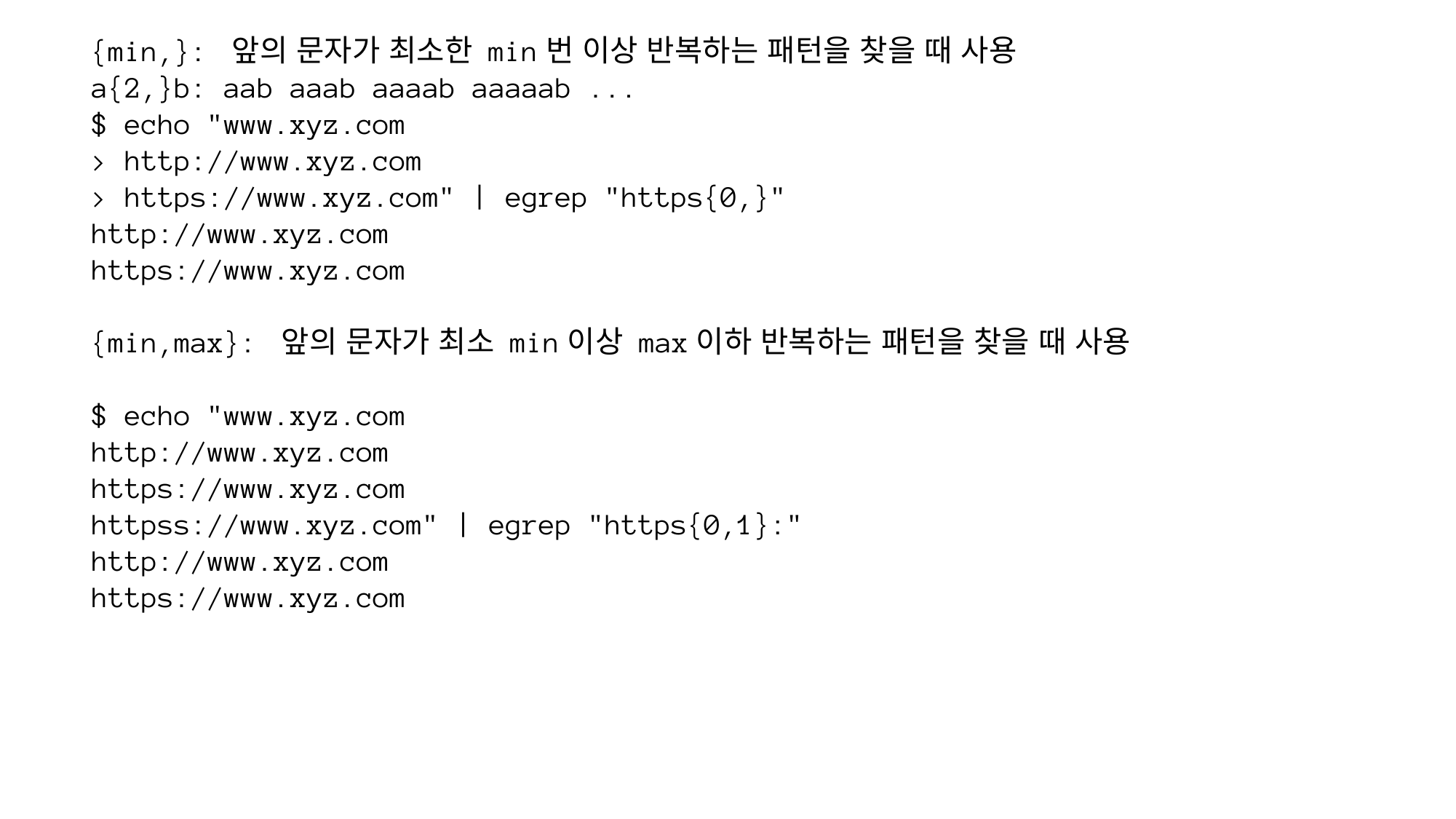

{min,}: 앞의 문자가 최소한 min번 이상 반복하는 패턴을 찾을 때 사용
a{2,}b: aab aaab aaaab aaaaab ...
$ echo "www.xyz.com
> http://www.xyz.com
> https://www.xyz.com" | egrep "https{0,}"
http://www.xyz.com
https://www.xyz.com

{min,max}: 앞의 문자가 최소 min이상 max이하 반복하는 패턴을 찾을 때 사용

$ echo "www.xyz.com
http://www.xyz.com
https://www.xyz.com
httpss://www.xyz.com" | egrep "https{0,1}:"
http://www.xyz.com
https://www.xyz.com